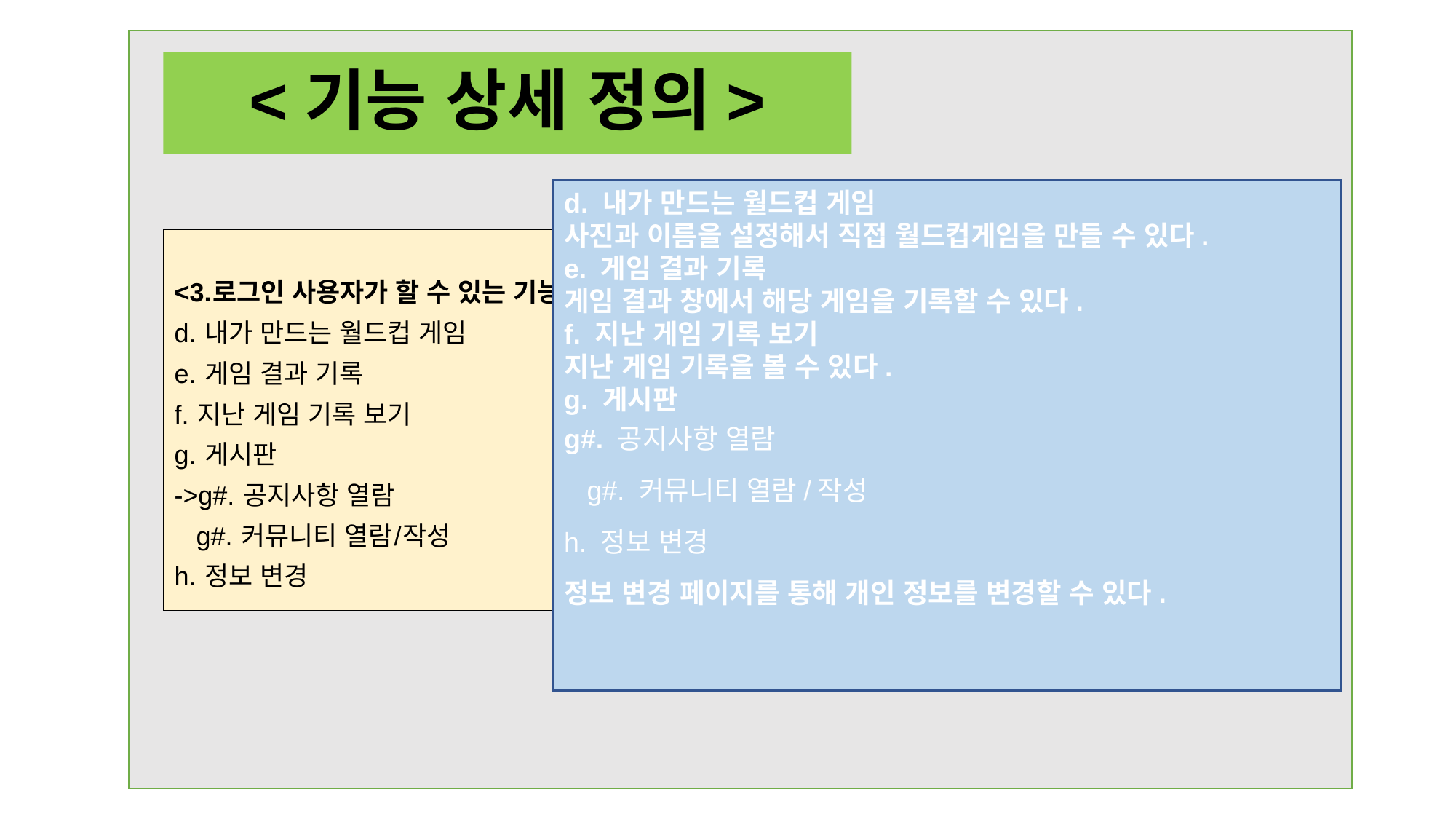

<기능 상세 정의>
d. 내가 만드는 월드컵 게임
사진과 이름을 설정해서 직접 월드컵게임을 만들 수 있다.
e. 게임 결과 기록
게임 결과 창에서 해당 게임을 기록할 수 있다.
f. 지난 게임 기록 보기
지난 게임 기록을 볼 수 있다.
g. 게시판
g#. 공지사항 열람
   g#. 커뮤니티 열람/작성
h. 정보 변경
정보 변경 페이지를 통해 개인 정보를 변경할 수 있다.

<3.로그인 사용자가 할 수 있는 기능>
d. 내가 만드는 월드컵 게임
e. 게임 결과 기록
f. 지난 게임 기록 보기
g. 게시판
->g#. 공지사항 열람
   g#. 커뮤니티 열람/작성
h. 정보 변경